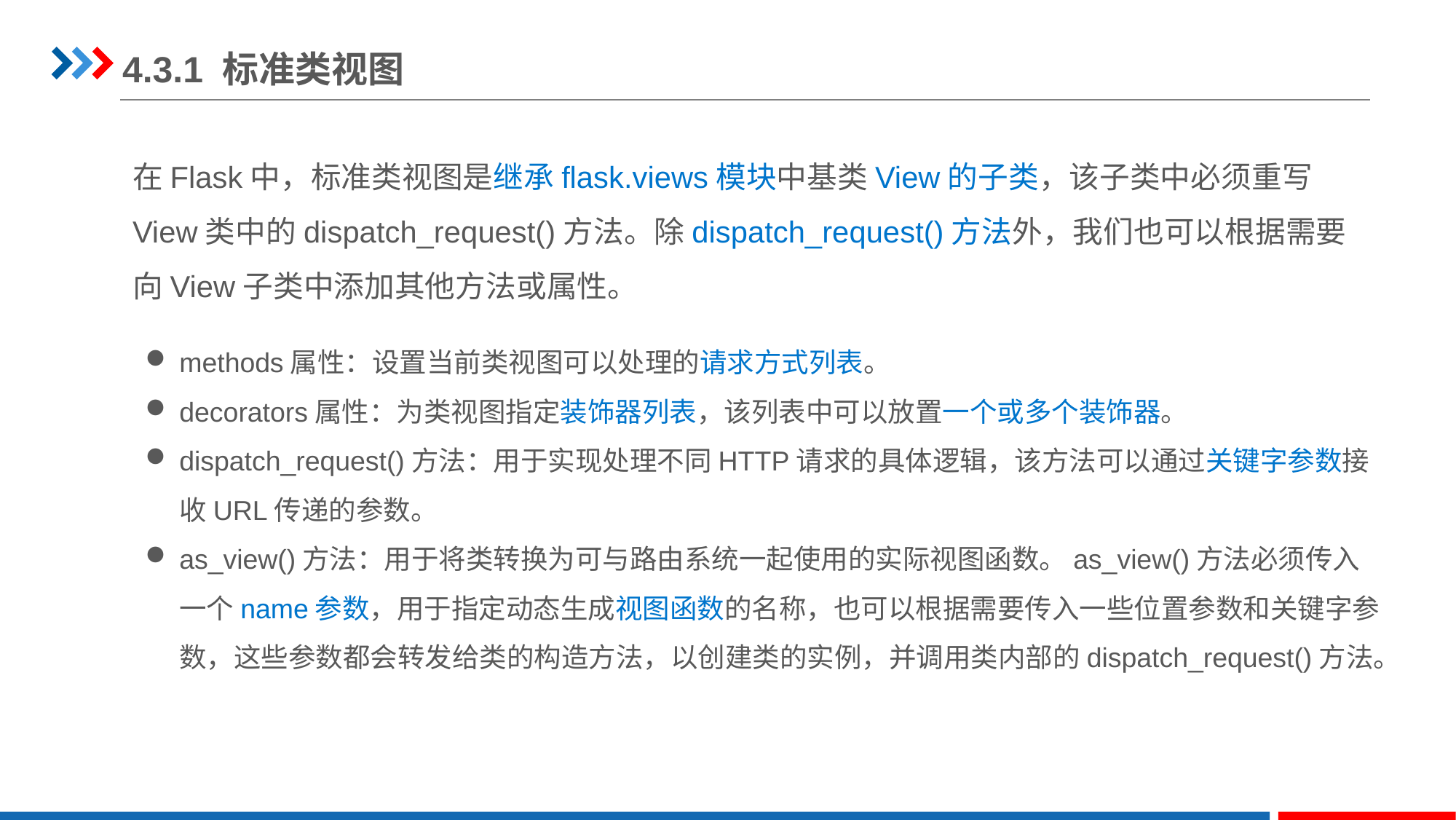

4.3.1 标准类视图
在Flask中，标准类视图是继承flask.views模块中基类View的子类，该子类中必须重写View类中的dispatch_request()方法。除dispatch_request()方法外，我们也可以根据需要向View子类中添加其他方法或属性。
methods属性：设置当前类视图可以处理的请求方式列表。
decorators属性：为类视图指定装饰器列表，该列表中可以放置一个或多个装饰器。
dispatch_request()方法：用于实现处理不同HTTP请求的具体逻辑，该方法可以通过关键字参数接收URL传递的参数。
as_view()方法：用于将类转换为可与路由系统一起使用的实际视图函数。as_view()方法必须传入一个name参数，用于指定动态生成视图函数的名称，也可以根据需要传入一些位置参数和关键字参数，这些参数都会转发给类的构造方法，以创建类的实例，并调用类内部的dispatch_request()方法。